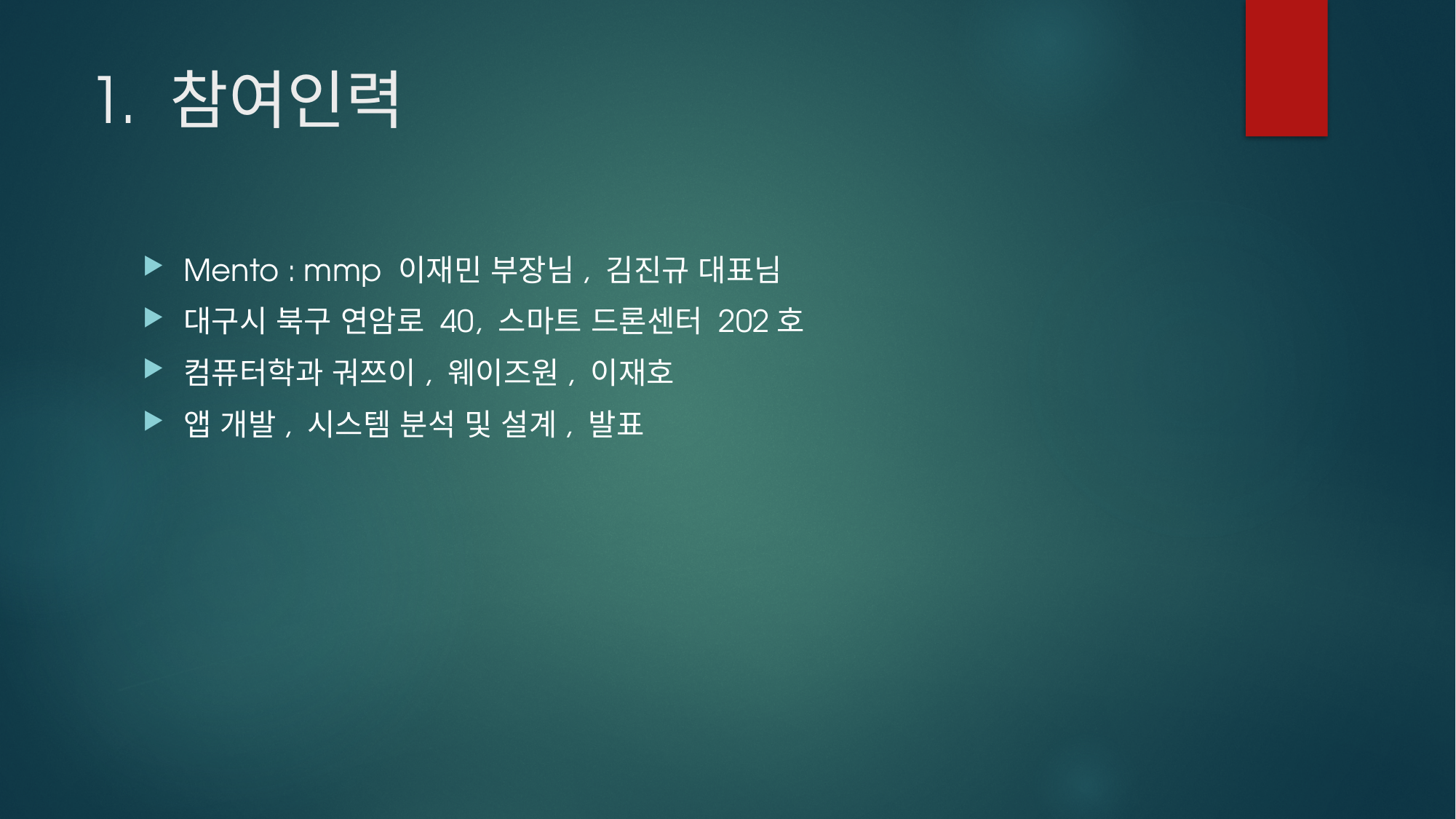

# 1. 참여인력
Mento : mmp 이재민 부장님, 김진규 대표님
대구시 북구 연암로 40, 스마트 드론센터 202호
컴퓨터학과 궈쯔이, 웨이즈원, 이재호
앱 개발, 시스템 분석 및 설계, 발표